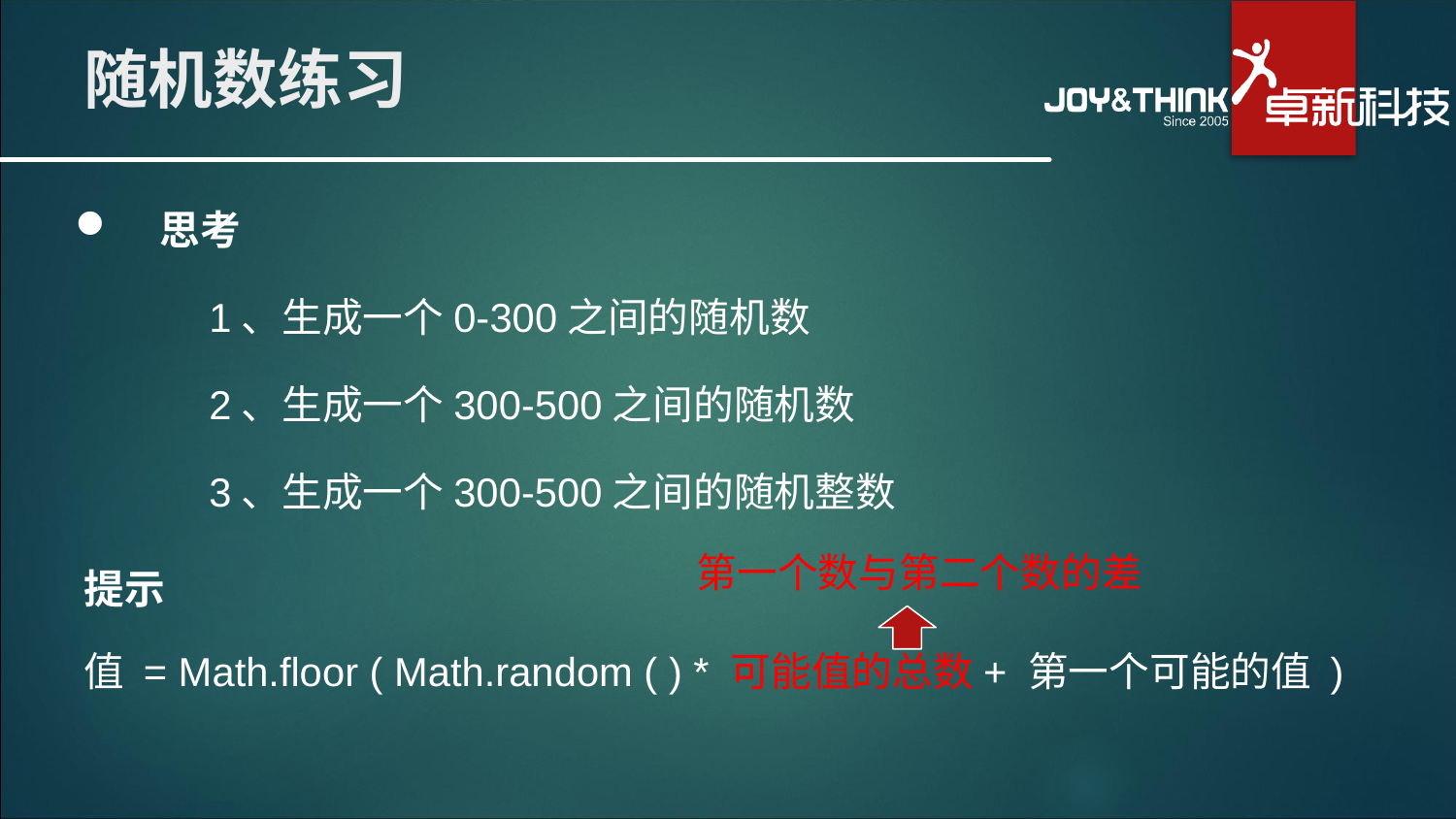

# 随机数练习
思考
            1、生成一个0-300之间的随机数
            2、生成一个300-500之间的随机数
            3、生成一个300-500之间的随机整数
第一个数与第二个数的差
提示
值 = Math.floor ( Math.random ( ) * 可能值的总数+ 第一个可能的值 )